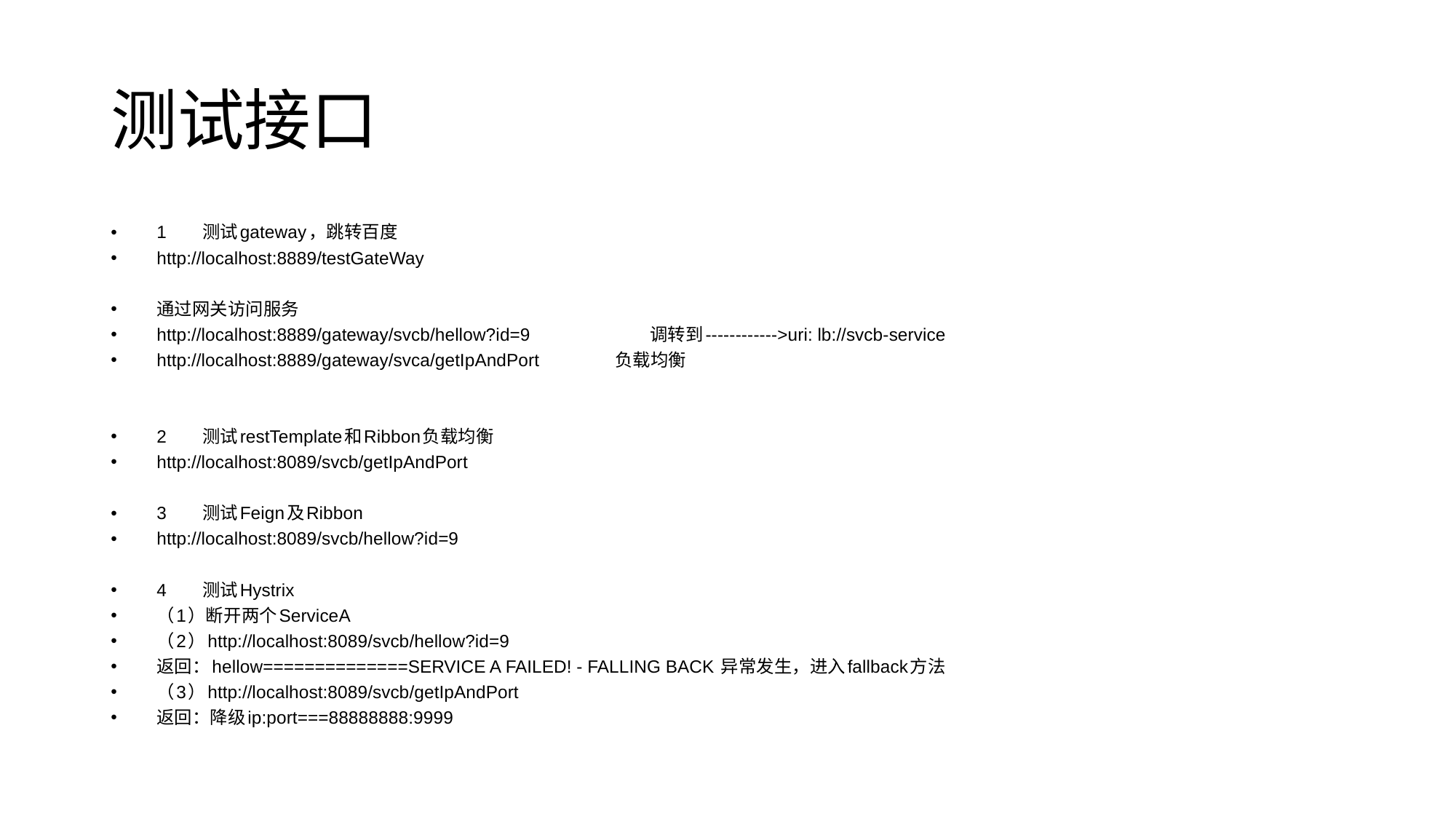

# 测试接口
1	测试gateway，跳转百度
http://localhost:8889/testGateWay

通过网关访问服务
http://localhost:8889/gateway/svcb/hellow?id=9                        调转到------------>uri: lb://svcb-service
http://localhost:8889/gateway/svca/getIpAndPort               负载均衡

2	测试restTemplate和Ribbon负载均衡
http://localhost:8089/svcb/getIpAndPort

3	测试Feign及Ribbon
http://localhost:8089/svcb/hellow?id=9

4	测试Hystrix
（1）断开两个ServiceA
（2）http://localhost:8089/svcb/hellow?id=9
返回：hellow==============SERVICE A FAILED! - FALLING BACK 异常发生，进入fallback方法
（3）http://localhost:8089/svcb/getIpAndPort
返回：降级ip:port===88888888:9999